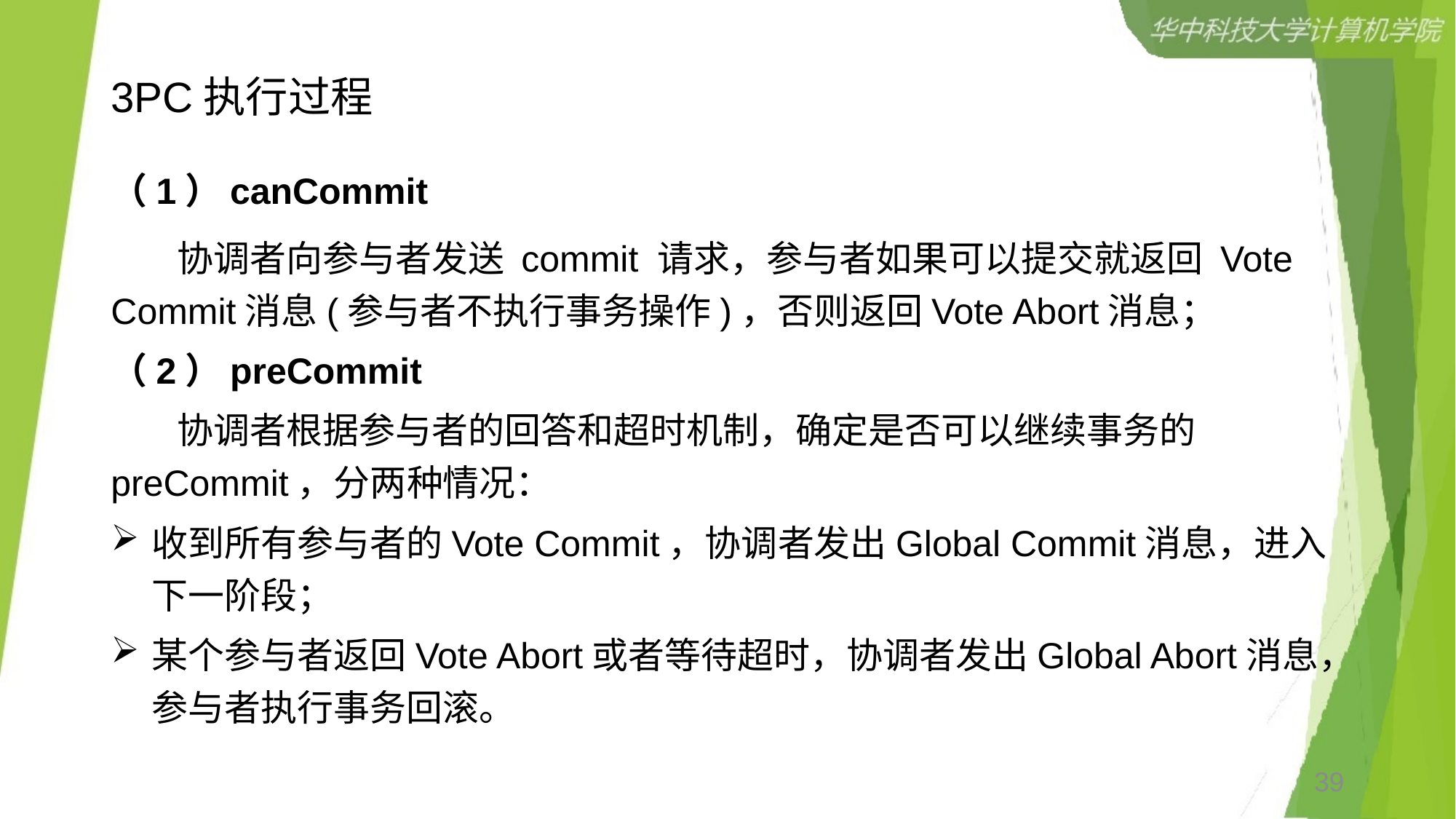

# 3PC执行过程
（1）canCommit
       协调者向参与者发送 commit 请求，参与者如果可以提交就返回 Vote Commit消息(参与者不执行事务操作)，否则返回Vote Abort消息；
（2）preCommit
       协调者根据参与者的回答和超时机制，确定是否可以继续事务的preCommit，分两种情况：
收到所有参与者的Vote Commit，协调者发出Global Commit消息，进入下一阶段；
某个参与者返回Vote Abort或者等待超时，协调者发出Global Abort消息，参与者执行事务回滚。
39